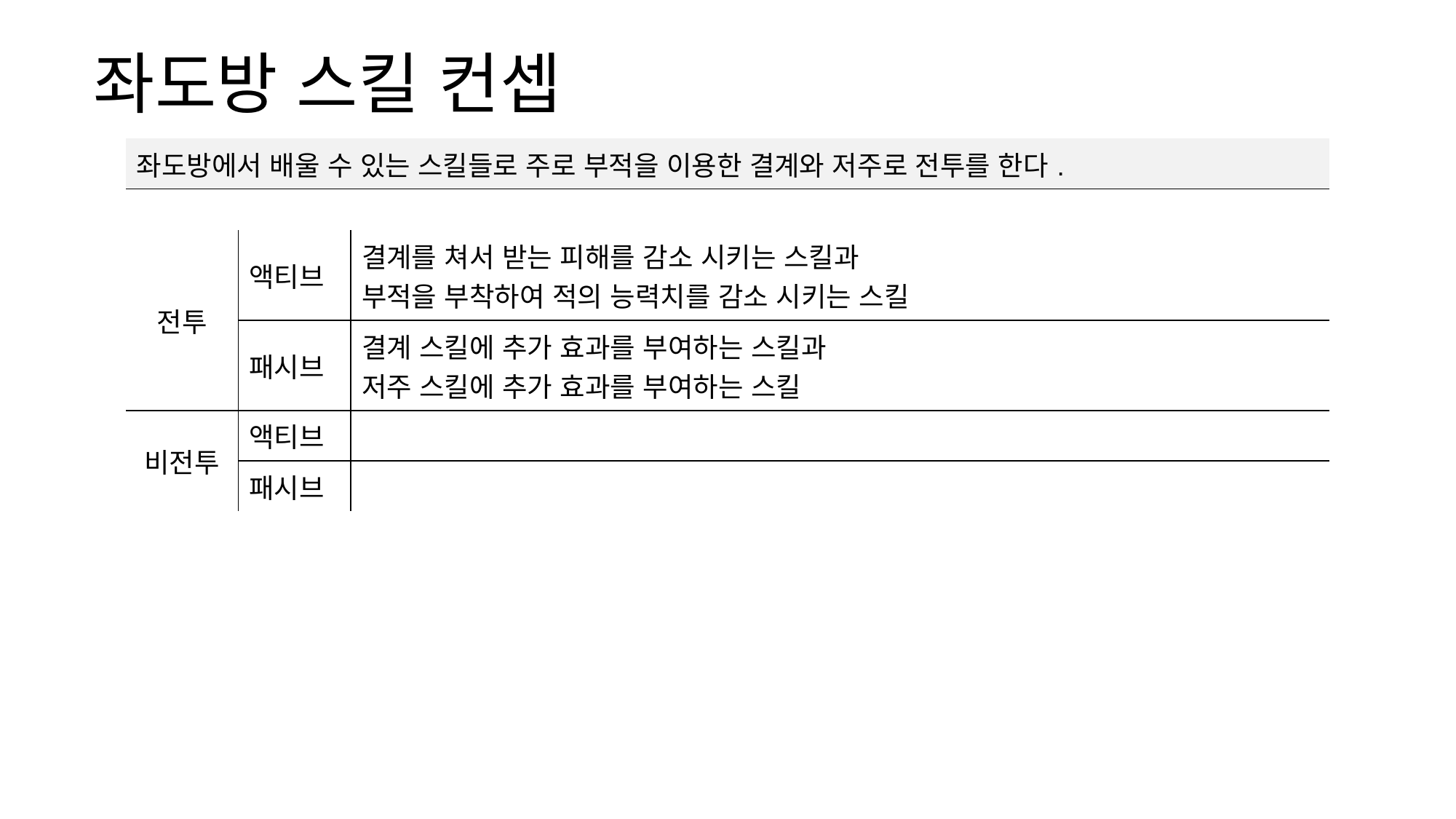

좌도방 스킬 컨셉
| 좌도방에서 배울 수 있는 스킬들로 주로 부적을 이용한 결계와 저주로 전투를 한다. |  |  |
| --- | --- | --- |
|  |  |  |
| 전투 | 액티브 | 결계를 쳐서 받는 피해를 감소 시키는 스킬과 부적을 부착하여 적의 능력치를 감소 시키는 스킬 |
|  | 패시브 | 결계 스킬에 추가 효과를 부여하는 스킬과 저주 스킬에 추가 효과를 부여하는 스킬 |
| 비전투 | 액티브 |  |
|  | 패시브 |  |